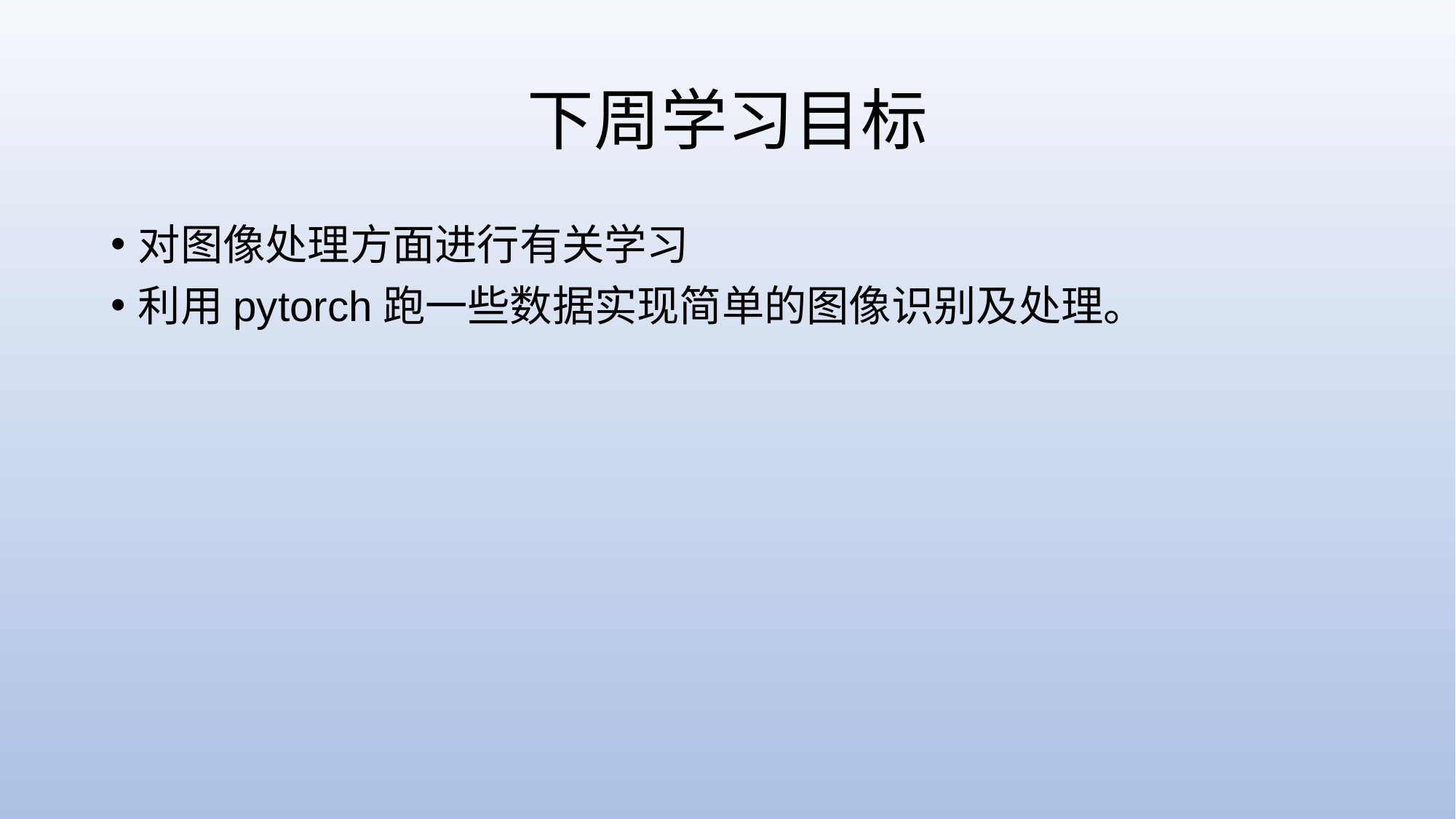

# 下周学习目标
对图像处理方面进行有关学习
利用pytorch跑一些数据实现简单的图像识别及处理。